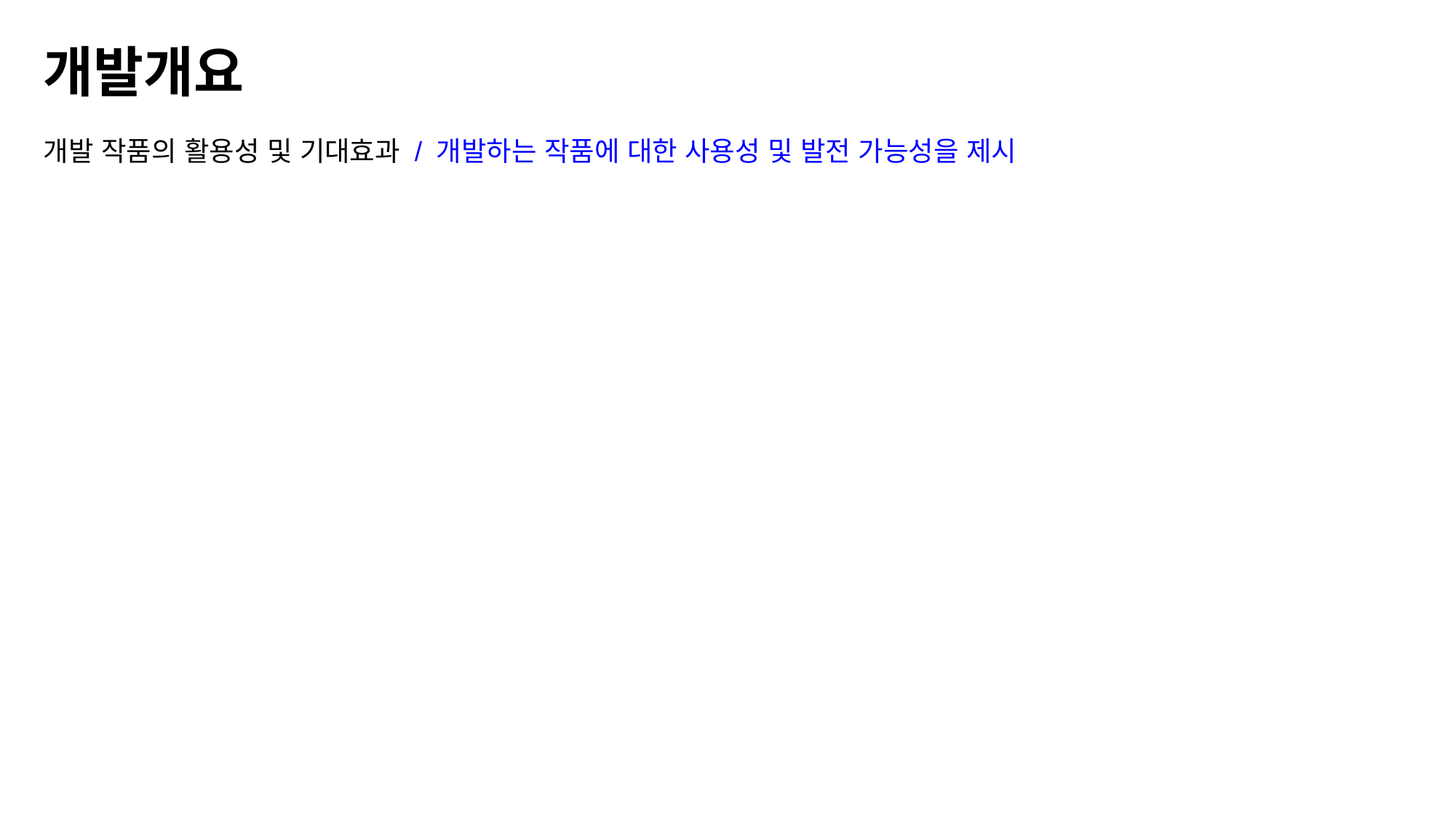

개발개요
개발 작품의 활용성 및 기대효과 / 개발하는 작품에 대한 사용성 및 발전 가능성을 제시